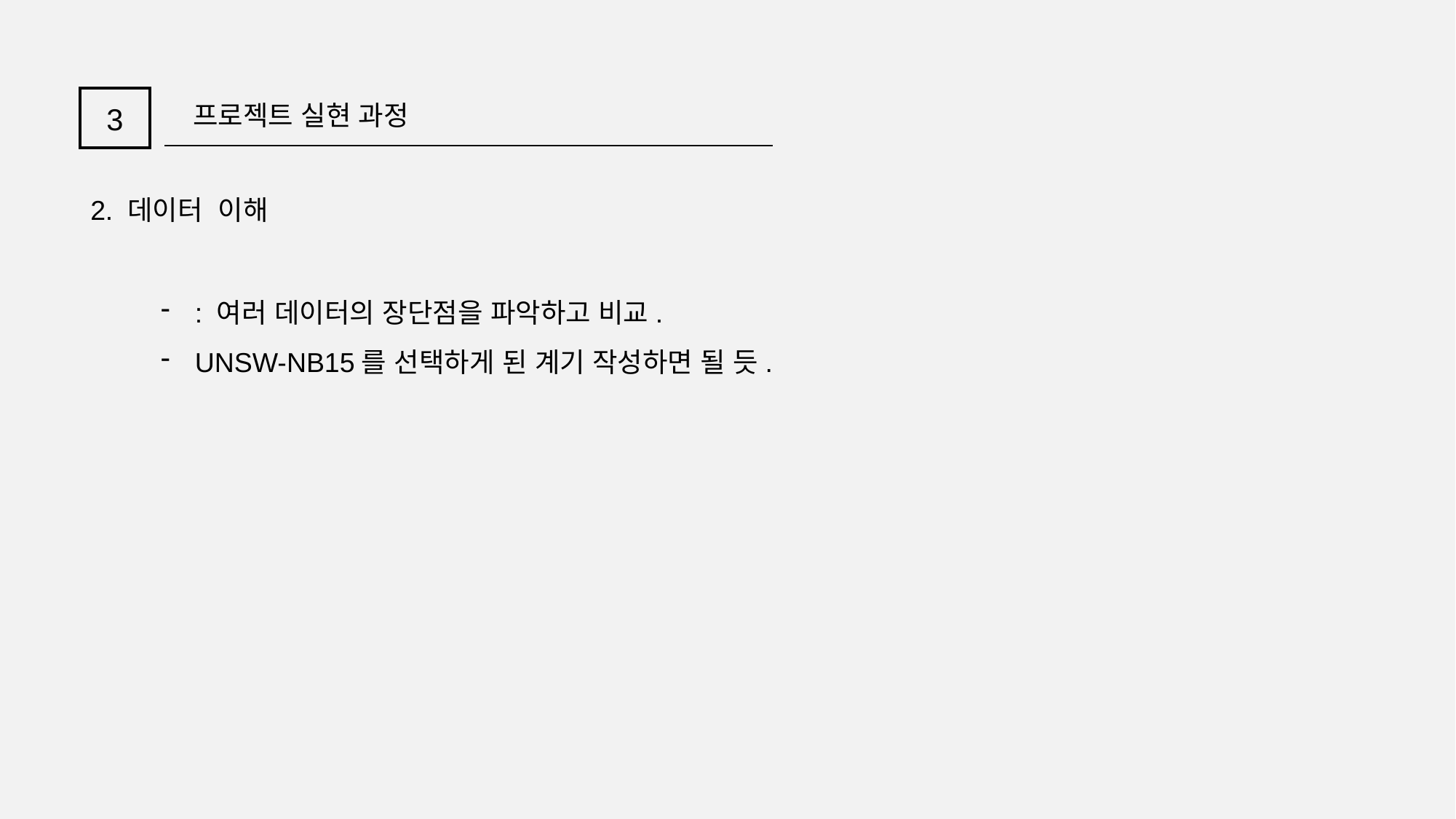

3
프로젝트 실현 과정
2. 데이터  이해
: 여러 데이터의 장단점을 파악하고 비교.
UNSW-NB15를 선택하게 된 계기 작성하면 될 듯.